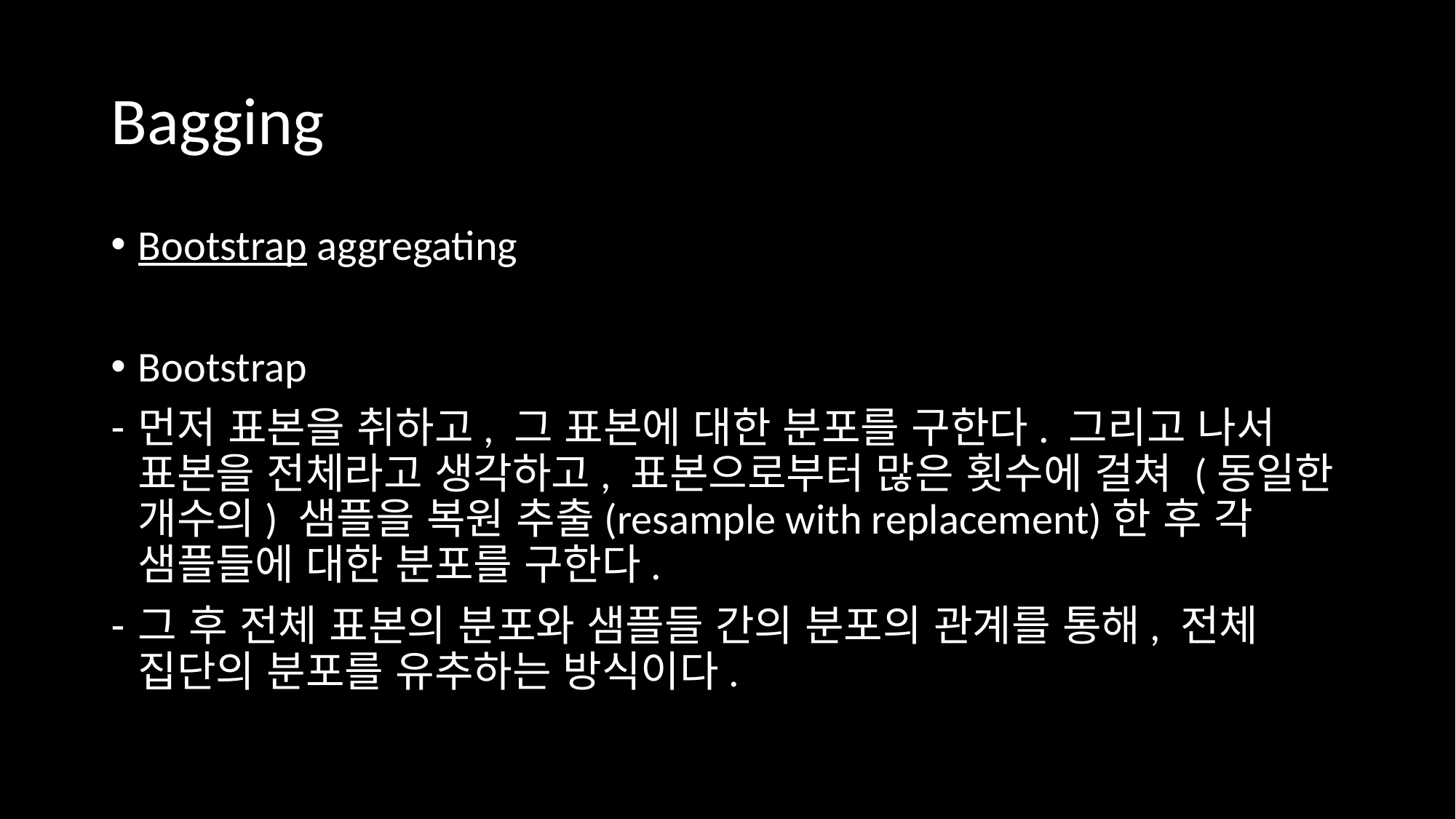

# Bagging
Bootstrap aggregating

Bootstrap
먼저 표본을 취하고, 그 표본에 대한 분포를 구한다. 그리고 나서 표본을 전체라고 생각하고, 표본으로부터 많은 횟수에 걸쳐 (동일한 개수의) 샘플을 복원 추출(resample with replacement)한 후 각 샘플들에 대한 분포를 구한다.
그 후 전체 표본의 분포와 샘플들 간의 분포의 관계를 통해, 전체 집단의 분포를 유추하는 방식이다.